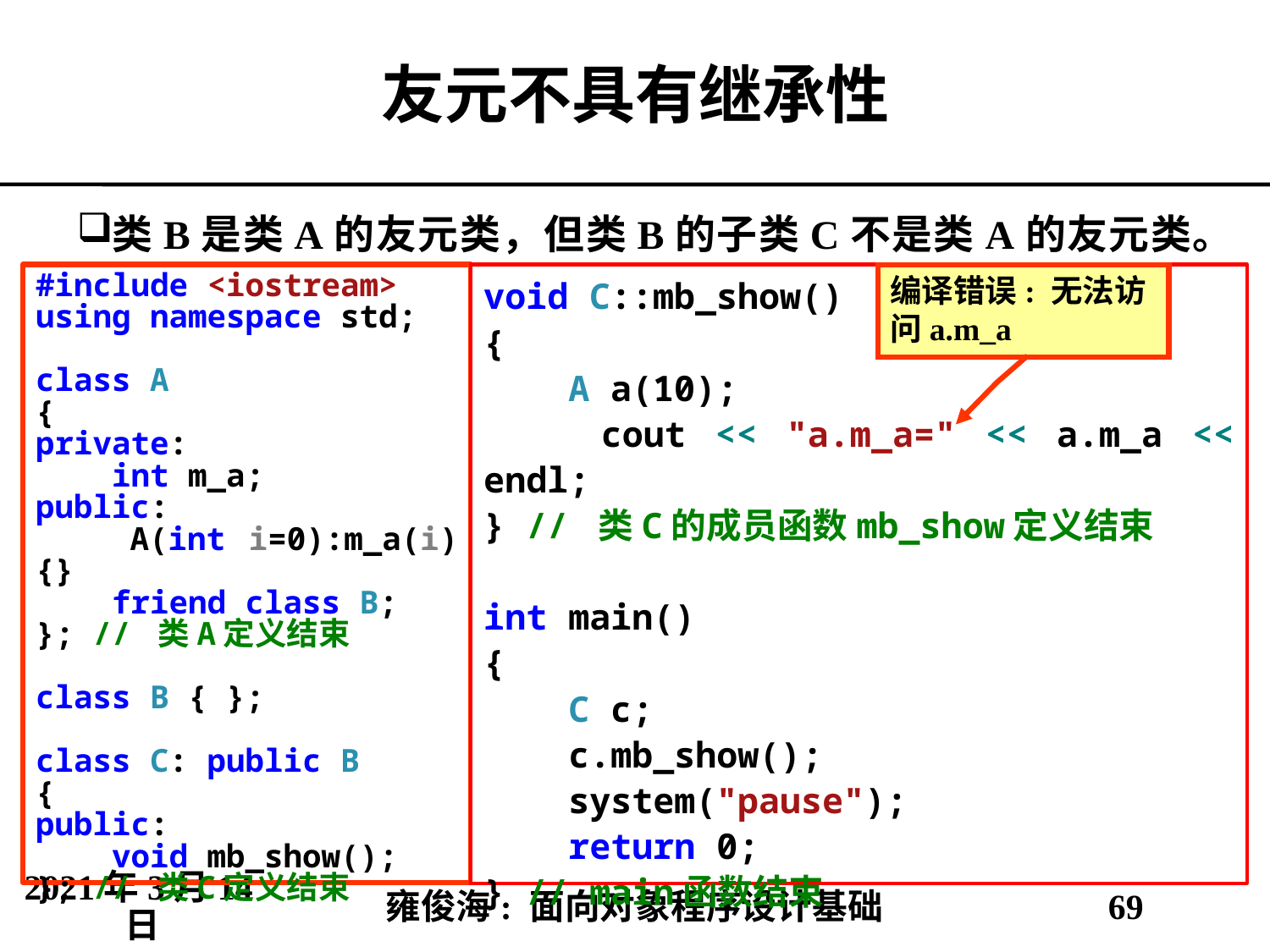

# 友元不具有继承性

类B是类A的友元类，但类B的子类C不是类A的友元类。
#include <iostream>
using namespace std;

class A
{
private:
    int m_a;
public:
    A(int i=0):m_a(i) {}
    friend class B;
}; // 类A定义结束

class B { };

class C: public B
{
public:
    void mb_show();
}; // 类C定义结束
void C::mb_show()
{
    A a(10);
    cout << "a.m_a=" << a.m_a << endl;
} // 类C的成员函数mb_show定义结束

int main()
{
    C c;
    c.mb_show();
    system("pause");
    return 0;
} // main函数结束
编译错误: 无法访问a.m_a
2021年3月14日
雍俊海: 面向对象程序设计基础
69